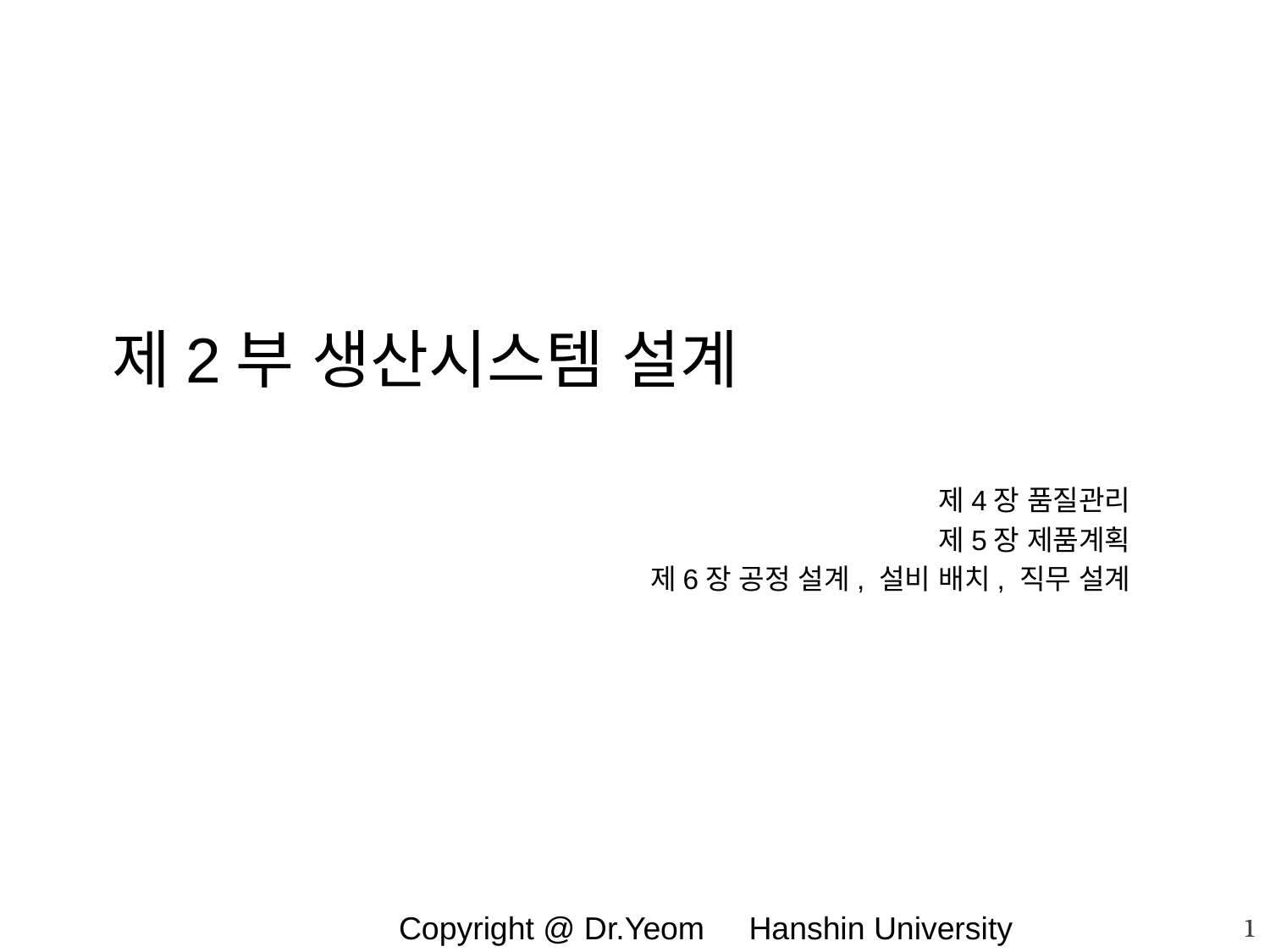

# 제2부 생산시스템 설계
제4장 품질관리
제5장 제품계획
제6장 공정 설계, 설비 배치, 직무 설계

1